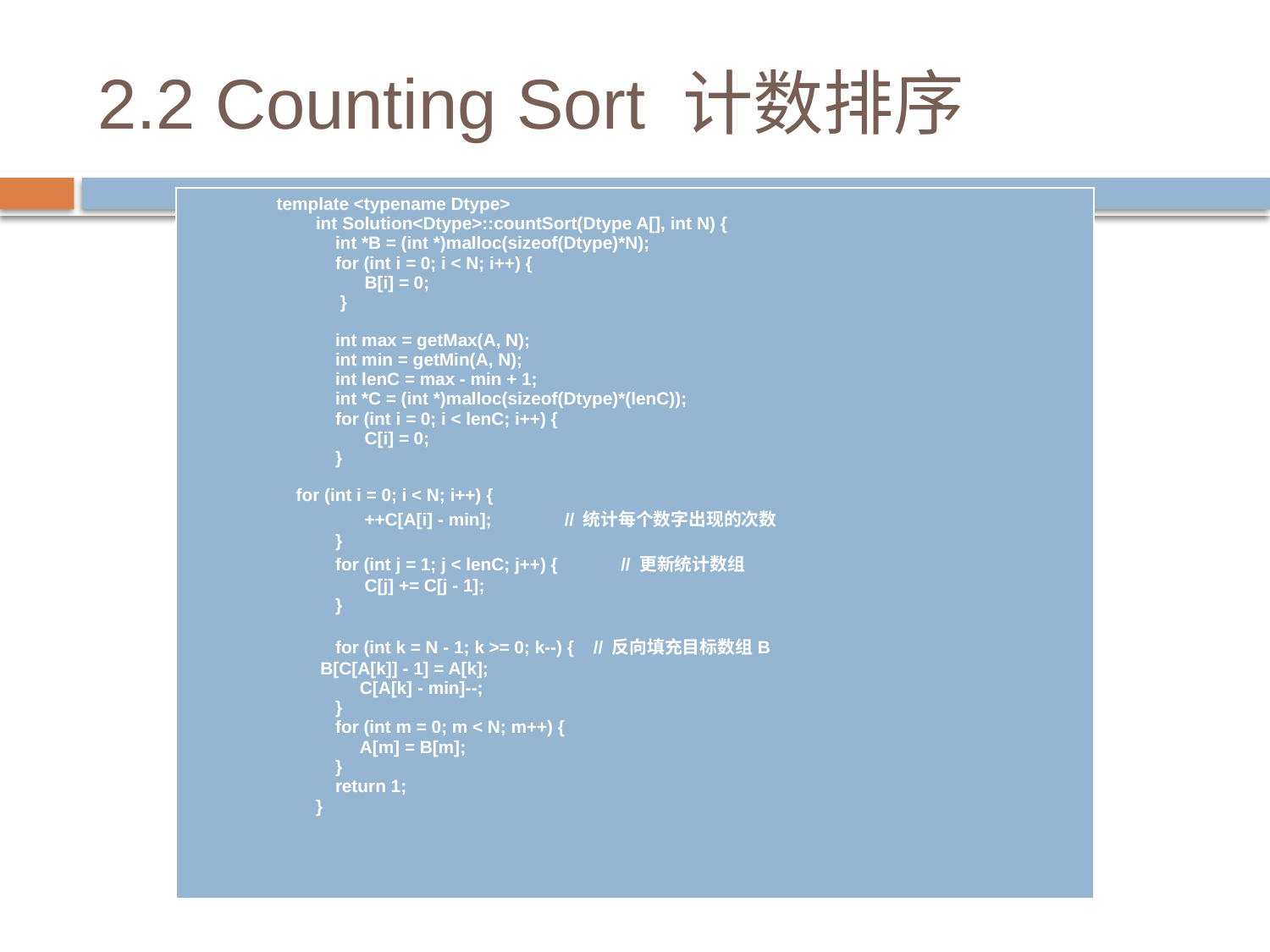

# 2.2 Counting Sort 计数排序
| template <typename Dtype> int Solution<Dtype>::countSort(Dtype A[], int N) { int \*B = (int \*)malloc(sizeof(Dtype)\*N); for (int i = 0; i < N; i++) { B[i] = 0; } int max = getMax(A, N); int min = getMin(A, N); int lenC = max - min + 1; int \*C = (int \*)malloc(sizeof(Dtype)\*(lenC)); for (int i = 0; i < lenC; i++) { C[i] = 0; } for (int i = 0; i < N; i++) { ++C[A[i] - min]; // 统计每个数字出现的次数 } for (int j = 1; j < lenC; j++) { // 更新统计数组 C[j] += C[j - 1]; } for (int k = N - 1; k >= 0; k--) { // 反向填充目标数组B B[C[A[k]] - 1] = A[k]; C[A[k] - min]--; } for (int m = 0; m < N; m++) { A[m] = B[m]; } return 1; } |
| --- |